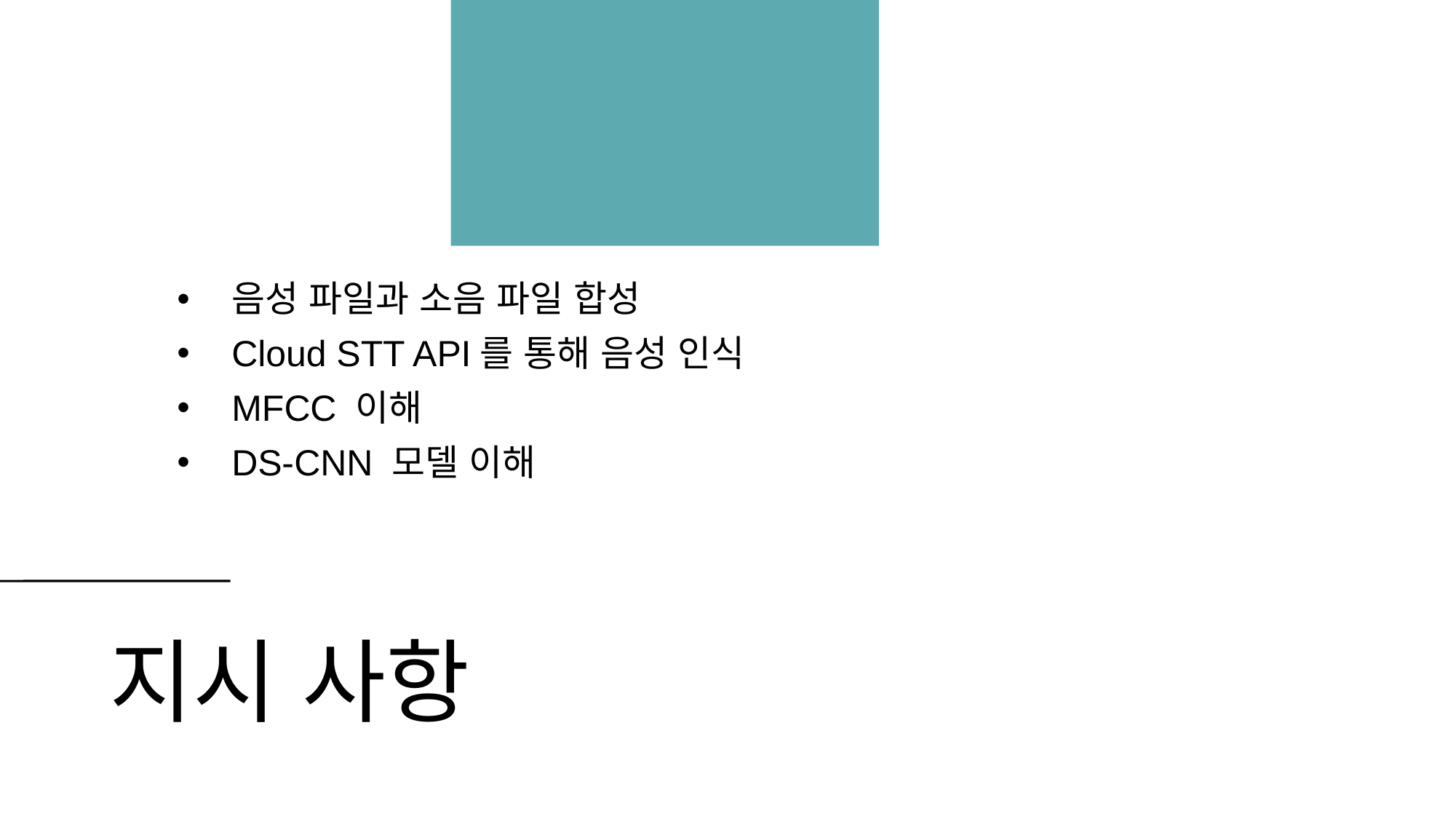

음성 파일과 소음 파일 합성
Cloud STT API를 통해 음성 인식
MFCC 이해
DS-CNN 모델 이해

# 지시 사항